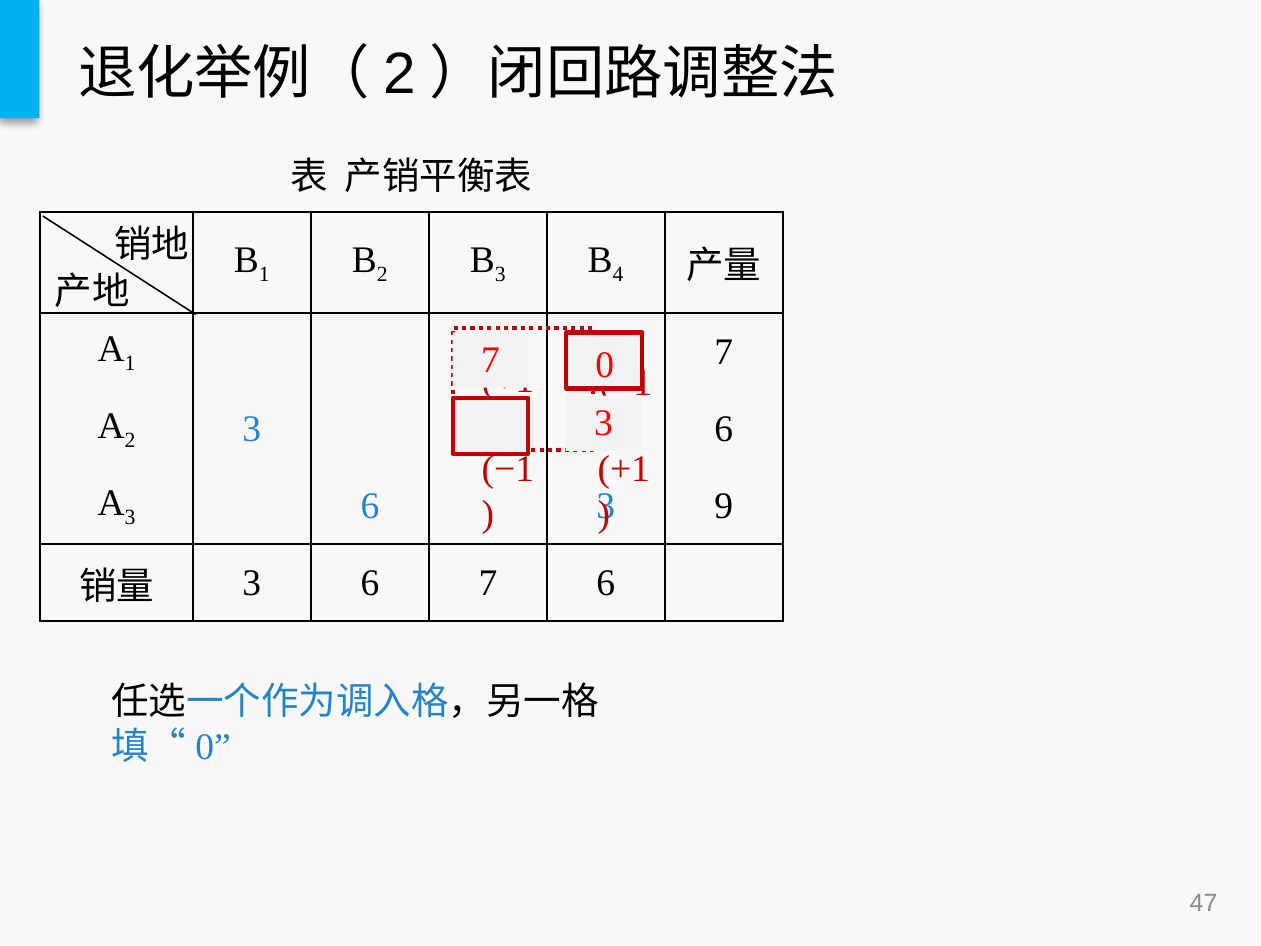

# 退化举例（2）闭回路调整法
| 表 产销平衡表 |  |  |  |  |  |
| --- | --- | --- | --- | --- | --- |
|  | B1 | B2 | B3 | B4 | 产量 |
| A1 |  |  | 4 | 3 | 7 |
| A2 | 3 |  | 3 |  | 6 |
| A3 |  | 6 |  | 3 | 9 |
| 销量 | 3 | 6 | 7 | 6 |  |
销地
产地

7

0
(+1)
(−1)
3

(−1)
(+1)
任选一个作为调入格，另一格填“0”
47